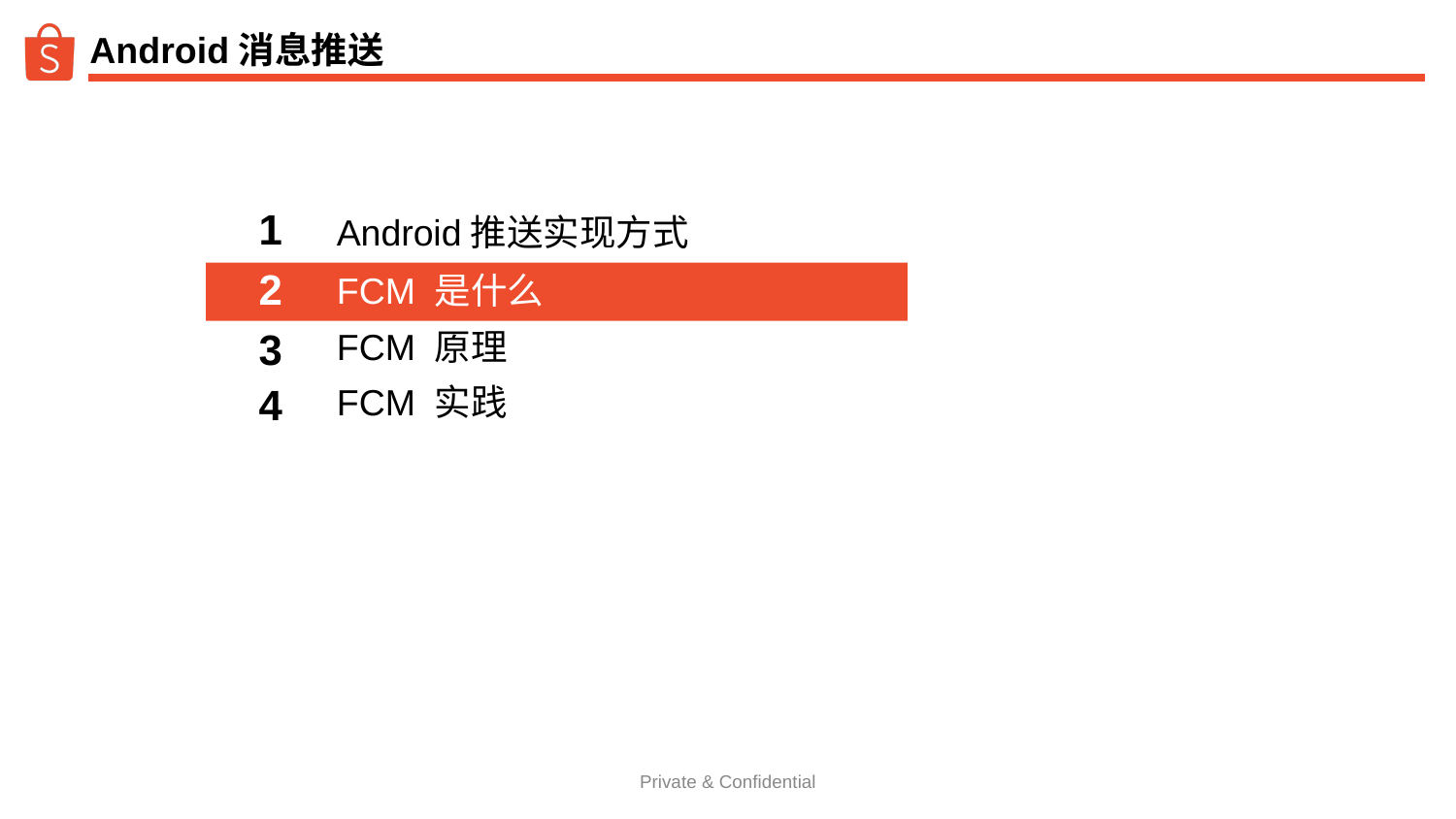

# Android消息推送
1
Android推送实现方式
2
FCM 是什么

3
FCM 原理
4
FCM 实践